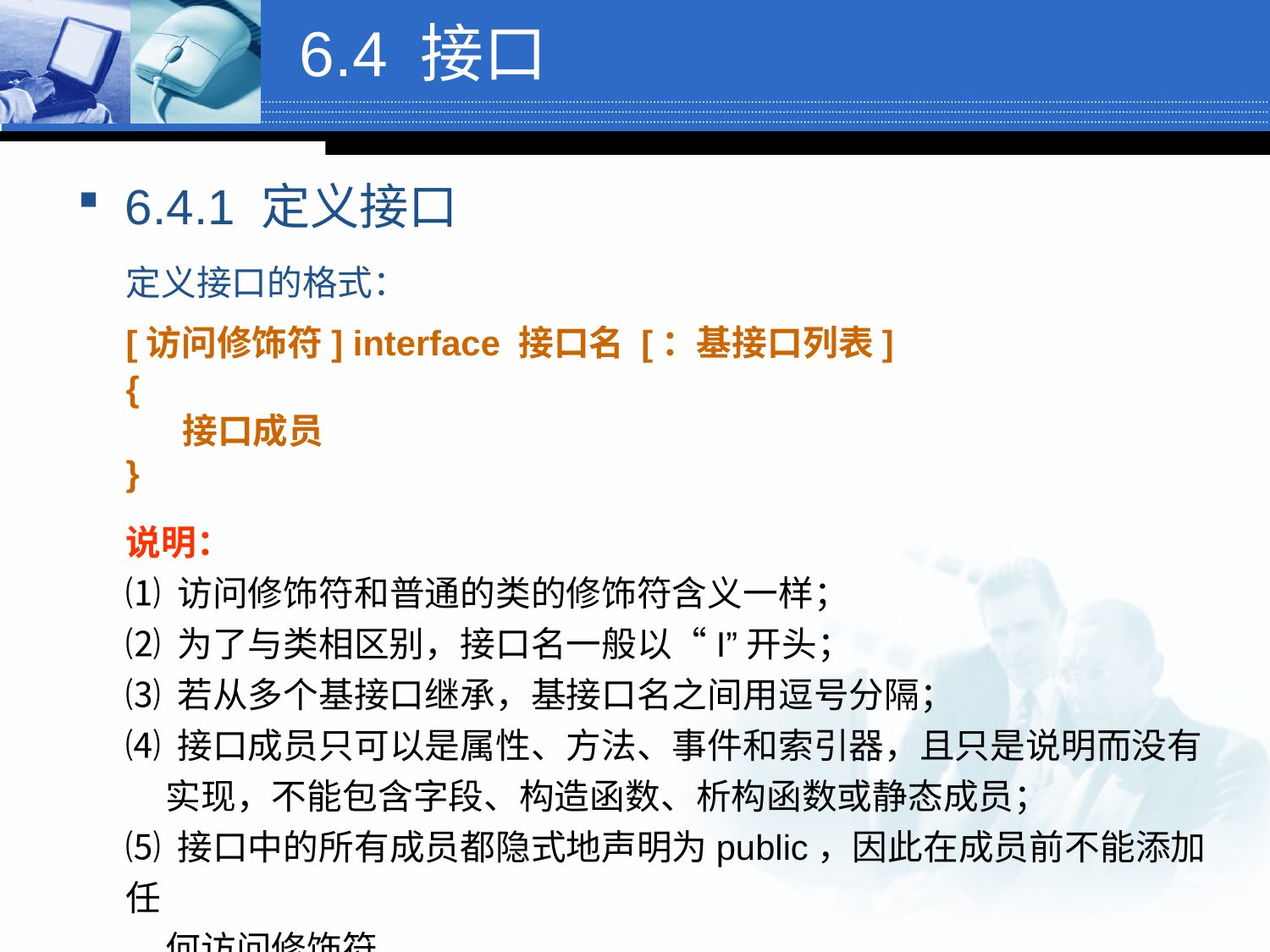

# 6.4 接口
6.4.1 定义接口
定义接口的格式：
[访问修饰符] interface 接口名 [：基接口列表]
{
      接口成员
}
说明：
⑴ 访问修饰符和普通的类的修饰符含义一样；
⑵ 为了与类相区别，接口名一般以“I”开头；
⑶ 若从多个基接口继承，基接口名之间用逗号分隔；
⑷ 接口成员只可以是属性、方法、事件和索引器，且只是说明而没有
    实现，不能包含字段、构造函数、析构函数或静态成员；
⑸ 接口中的所有成员都隐式地声明为public，因此在成员前不能添加任
    何访问修饰符。